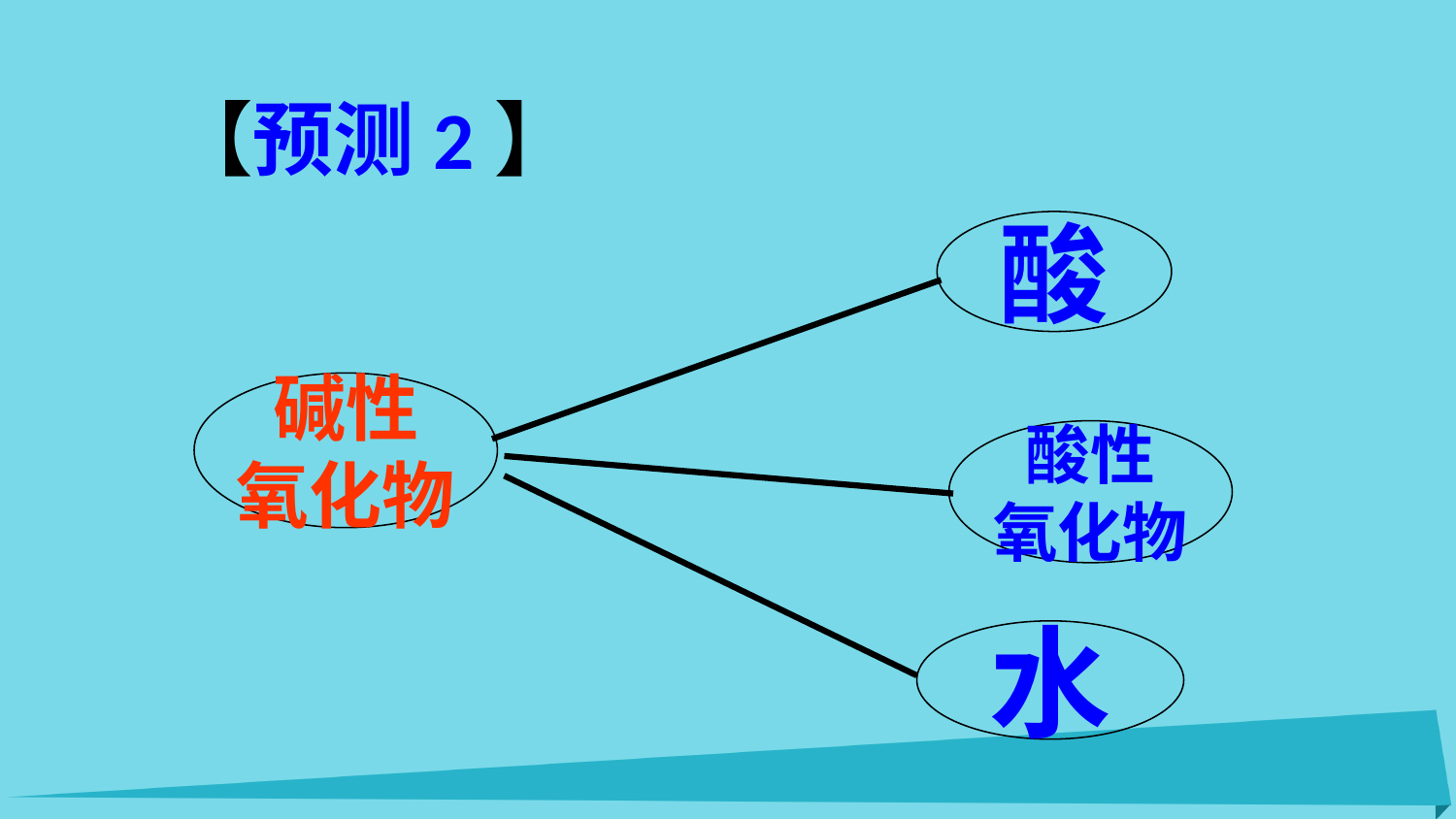

【预测2】

酸

酸性
氧化物

水
碱性
氧化物